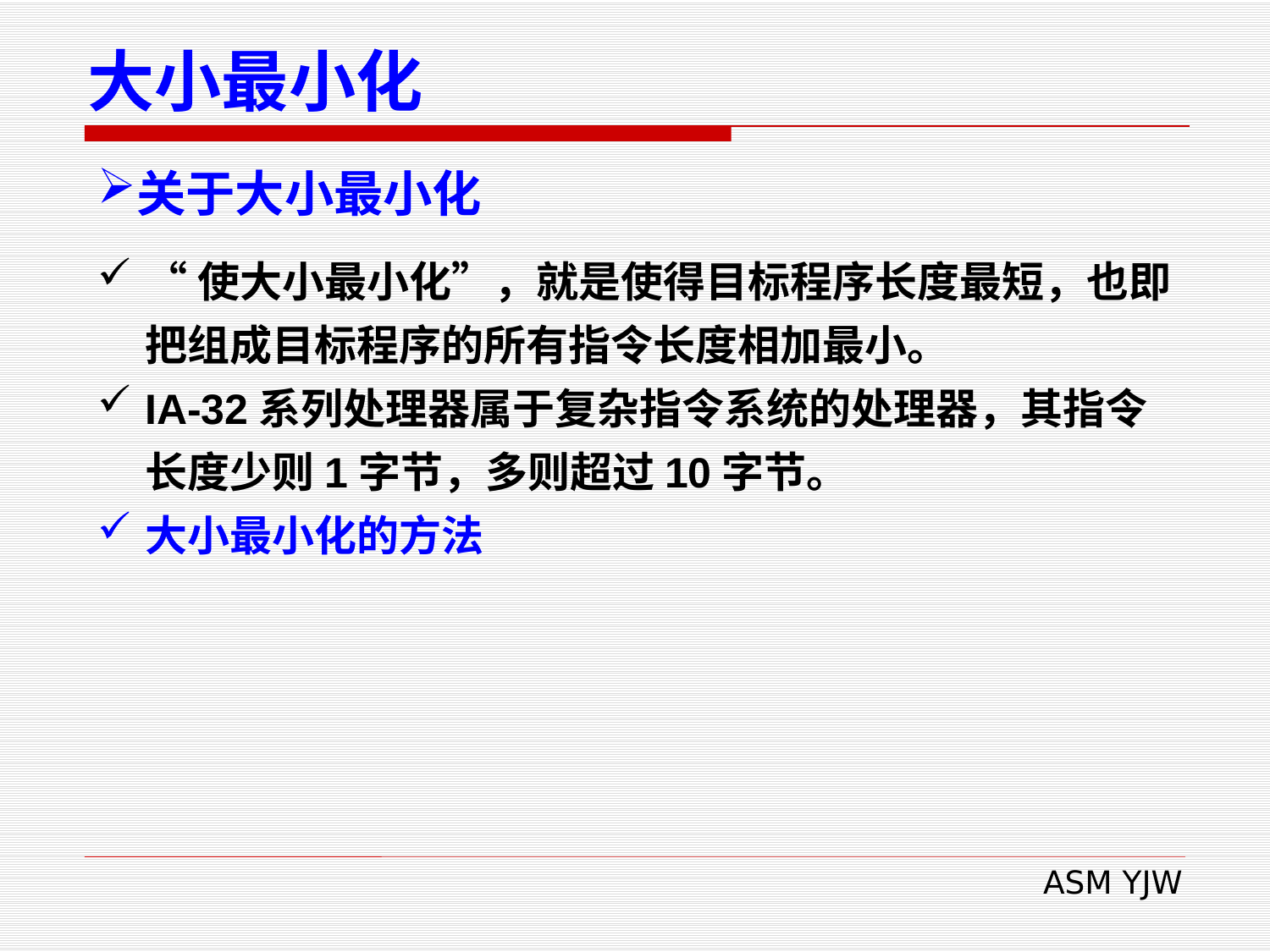

# 大小最小化
关于大小最小化
“使大小最小化”，就是使得目标程序长度最短，也即把组成目标程序的所有指令长度相加最小。
IA-32系列处理器属于复杂指令系统的处理器，其指令长度少则1字节，多则超过10字节。
大小最小化的方法